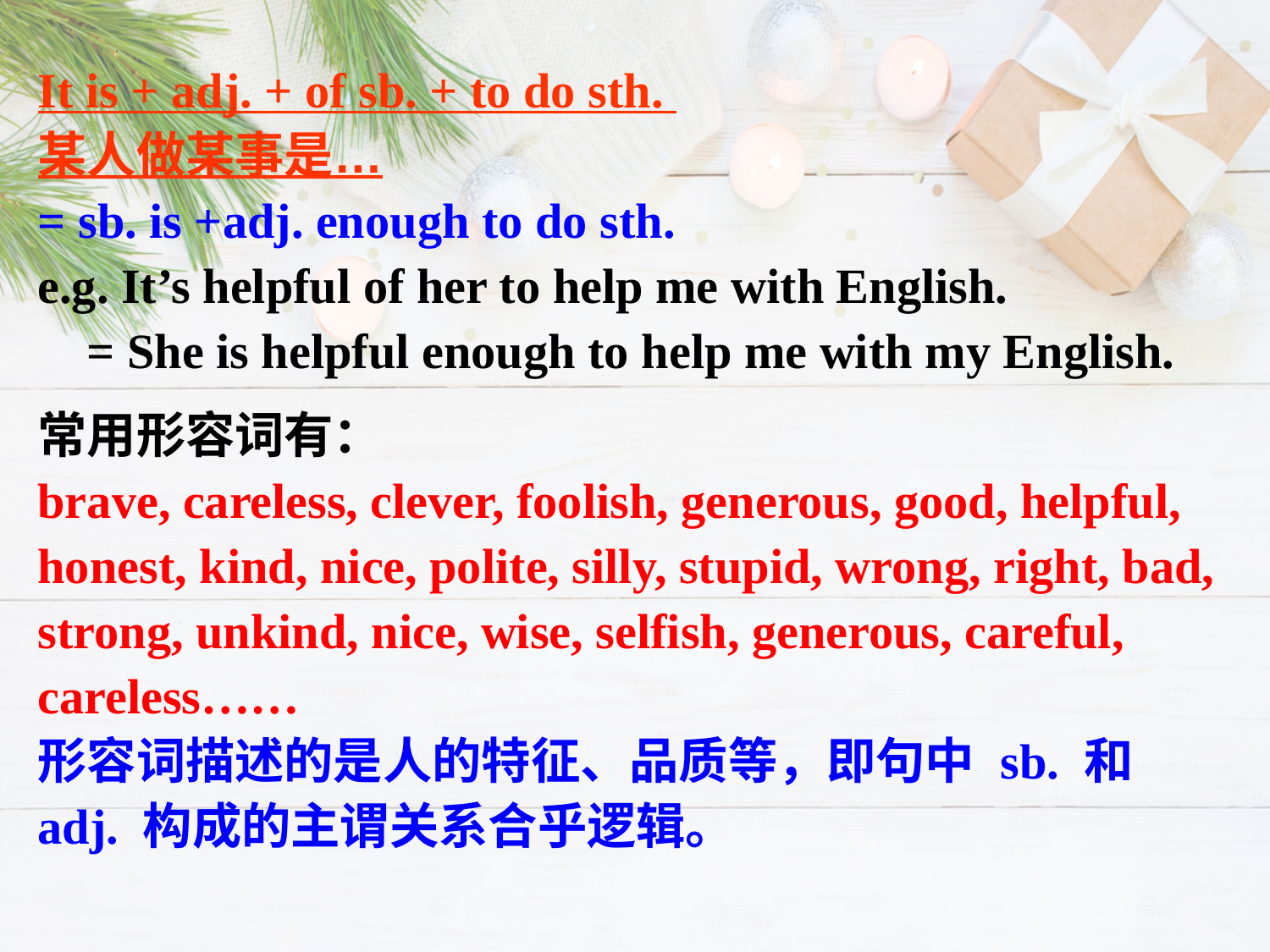

It is + adj. + of sb. + to do sth.
某人做某事是…
= sb. is +adj. enough to do sth.
e.g. It’s helpful of her to help me with English.
    = She is helpful enough to help me with my English.
常用形容词有：
brave, careless, clever, foolish, generous, good, helpful, honest, kind, nice, polite, silly, stupid, wrong, right, bad, strong, unkind, nice, wise, selfish, generous, careful, careless……
形容词描述的是人的特征、品质等，即句中 sb. 和 adj. 构成的主谓关系合乎逻辑。